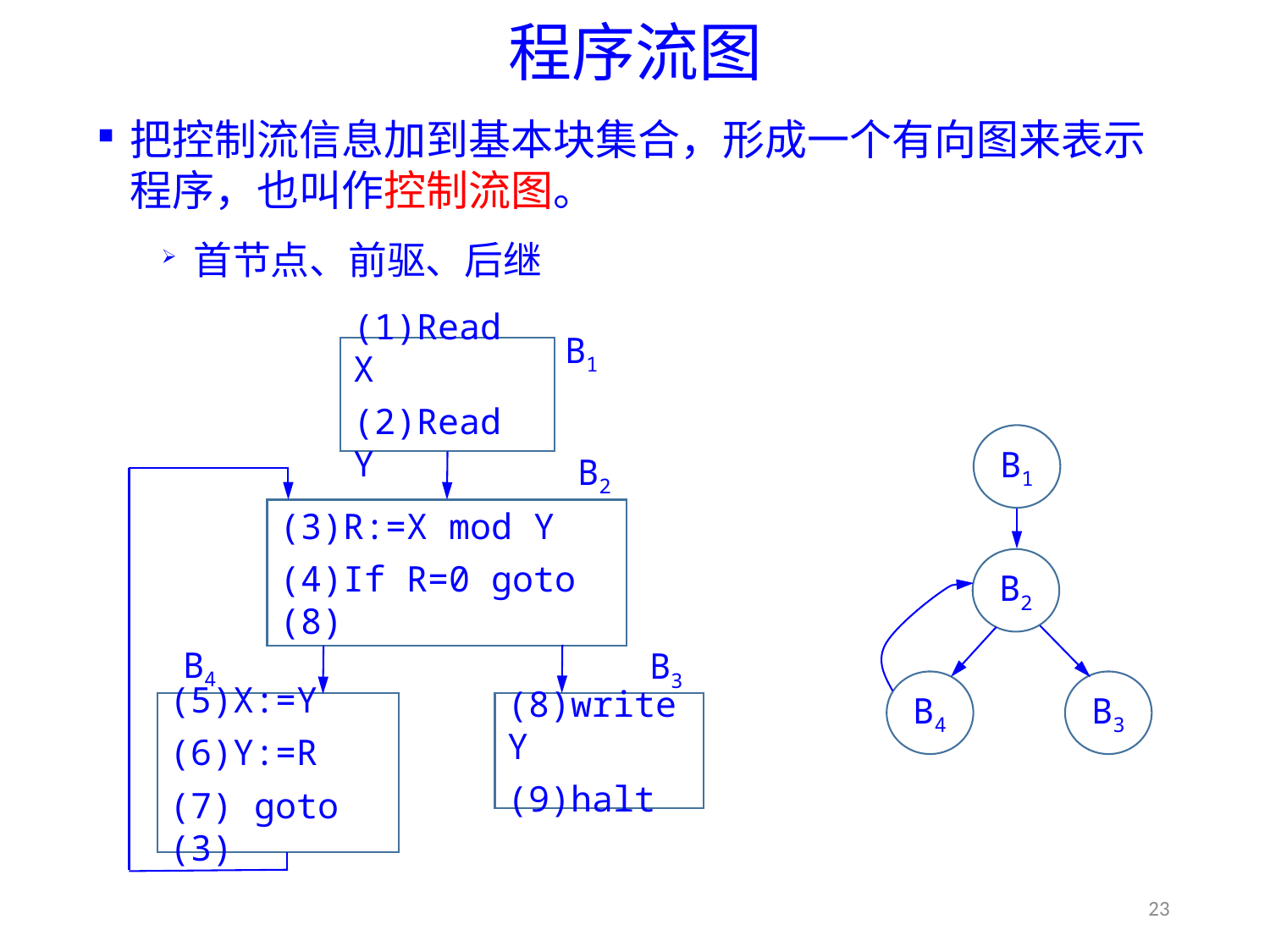

# 程序流图
把控制流信息加到基本块集合，形成一个有向图来表示程序，也叫作控制流图。
首节点、前驱、后继
B1
(1)Read X
(2)Read Y
(3)R:=X mod Y
(4)If R=0 goto (8)
(5)X:=Y
(6)Y:=R
(7) goto (3)
(8)write Y
(9)halt
B2
B4
B3
B1
B2

B4
B3
23